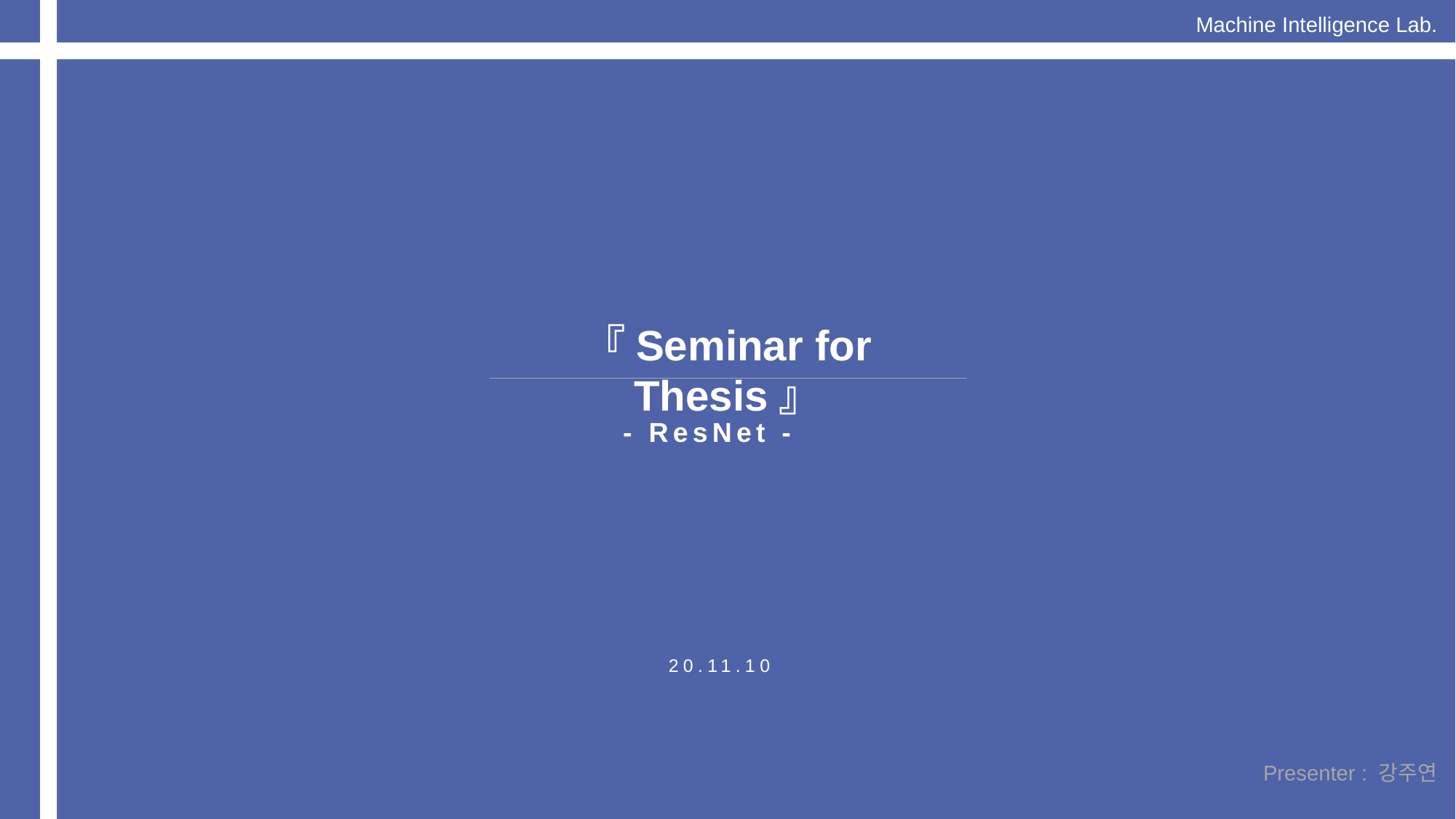

Machine Intelligence Lab.
『Seminar for Thesis』
- ResNet -
20.11.10
Presenter : 강주연